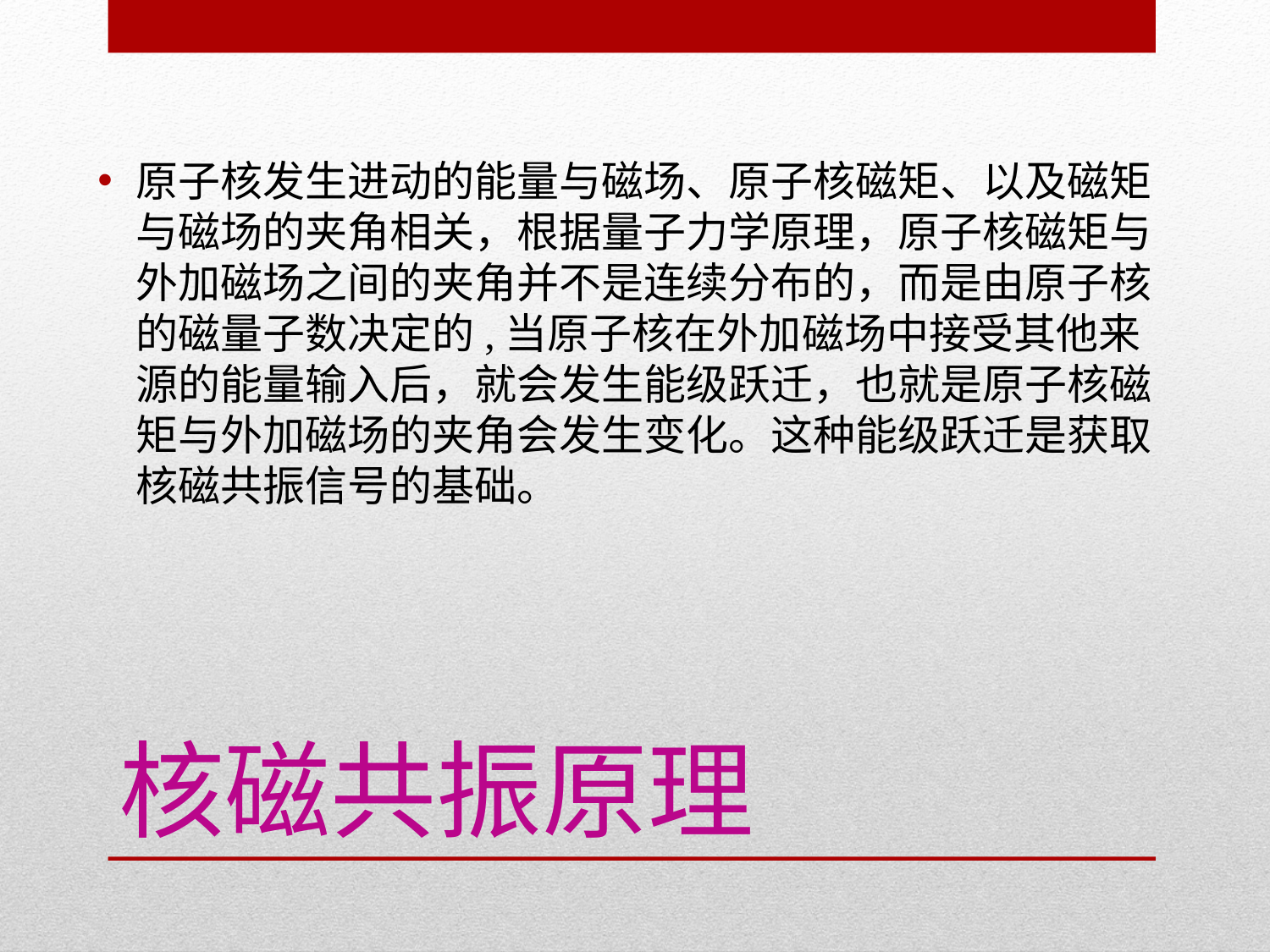

原子核发生进动的能量与磁场、原子核磁矩、以及磁矩与磁场的夹角相关，根据量子力学原理，原子核磁矩与外加磁场之间的夹角并不是连续分布的，而是由原子核的磁量子数决定的,当原子核在外加磁场中接受其他来源的能量输入后，就会发生能级跃迁，也就是原子核磁矩与外加磁场的夹角会发生变化。这种能级跃迁是获取核磁共振信号的基础。

# 核磁共振原理